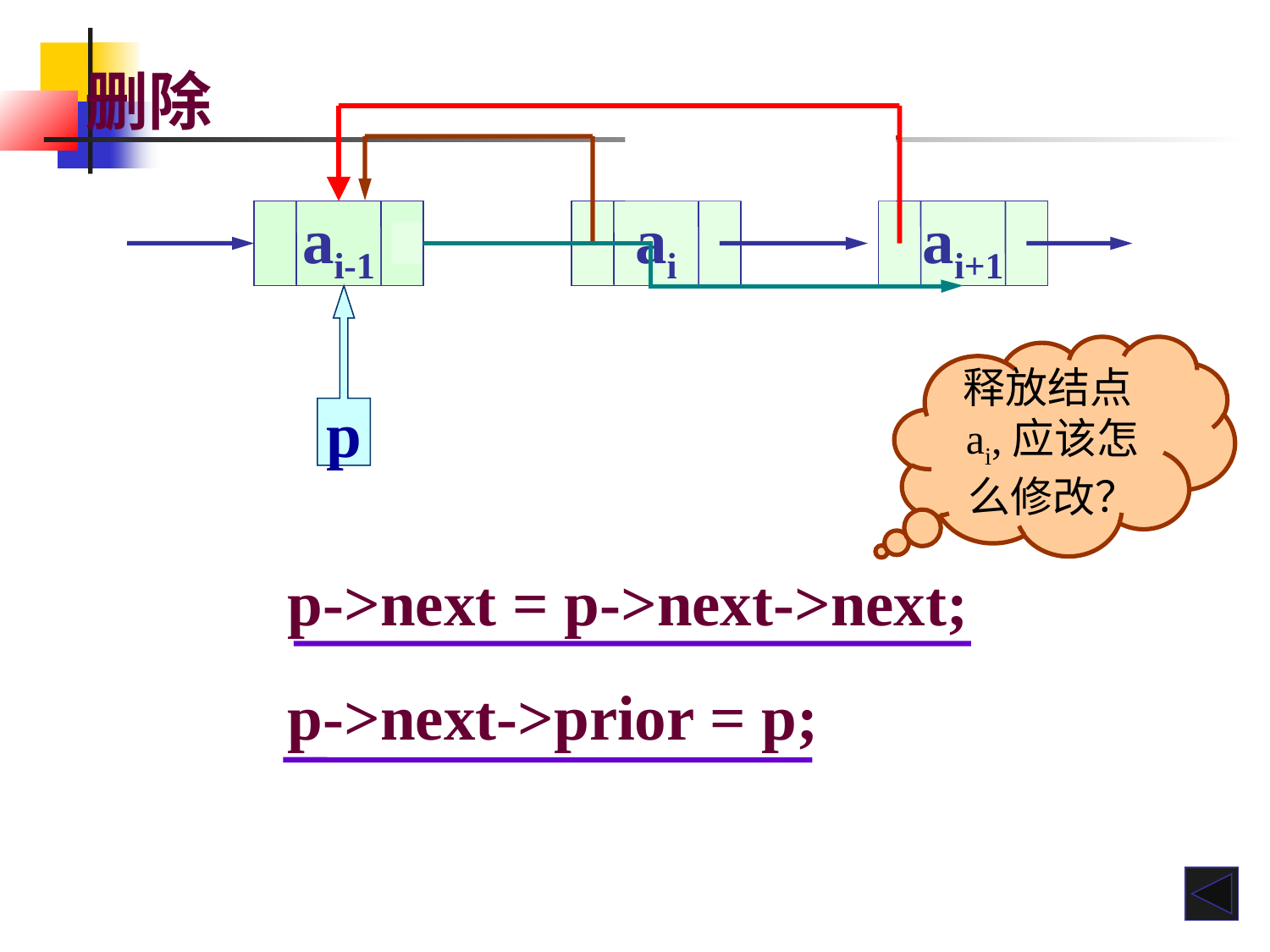

删除

ai-1

ai-1

ai

ai+1

p
释放结点ai,应该怎么修改？
p->next = p->next->next;
p->next->prior = p;